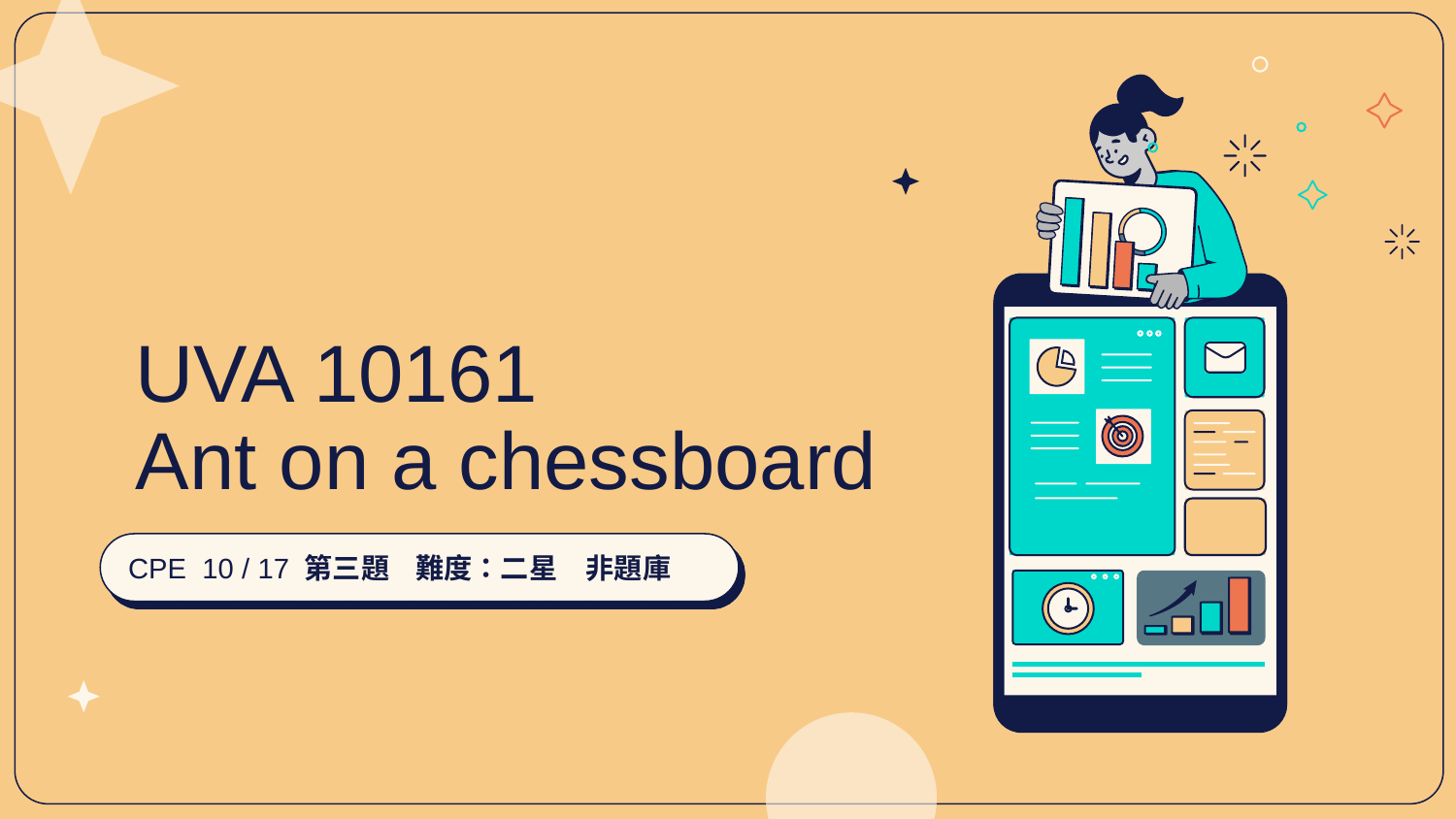

# UVA 10161 Ant on a chessboard

CPE  10 / 17 第三題    難度：二星　非題庫